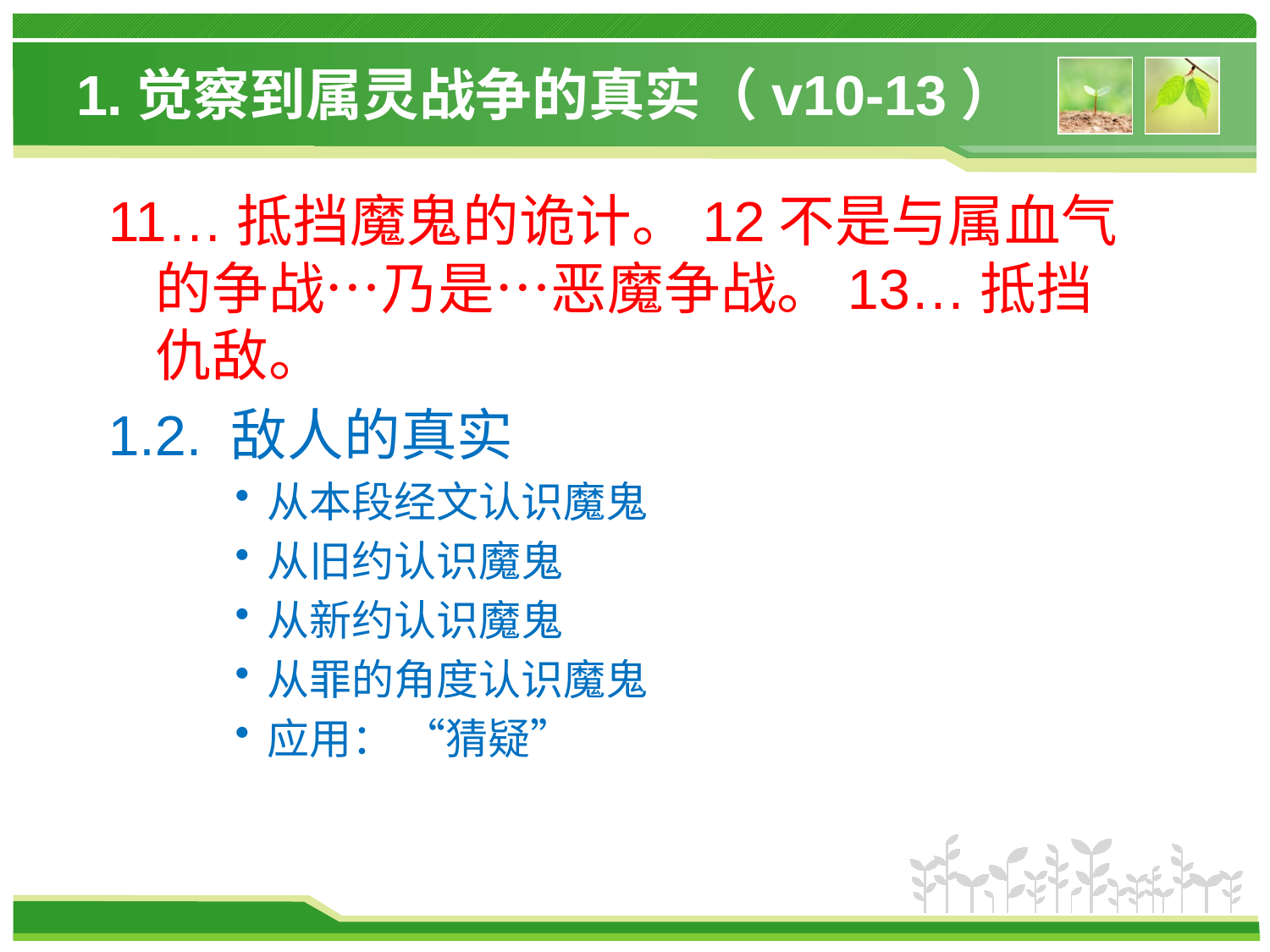

# 1.觉察到属灵战争的真实（v10-13）
11…抵挡魔鬼的诡计。12不是与属血气的争战…乃是…恶魔争战。13…抵挡仇敌。
1.2. 敌人的真实
从本段经文认识魔鬼
从旧约认识魔鬼
从新约认识魔鬼
从罪的角度认识魔鬼
应用： “猜疑”